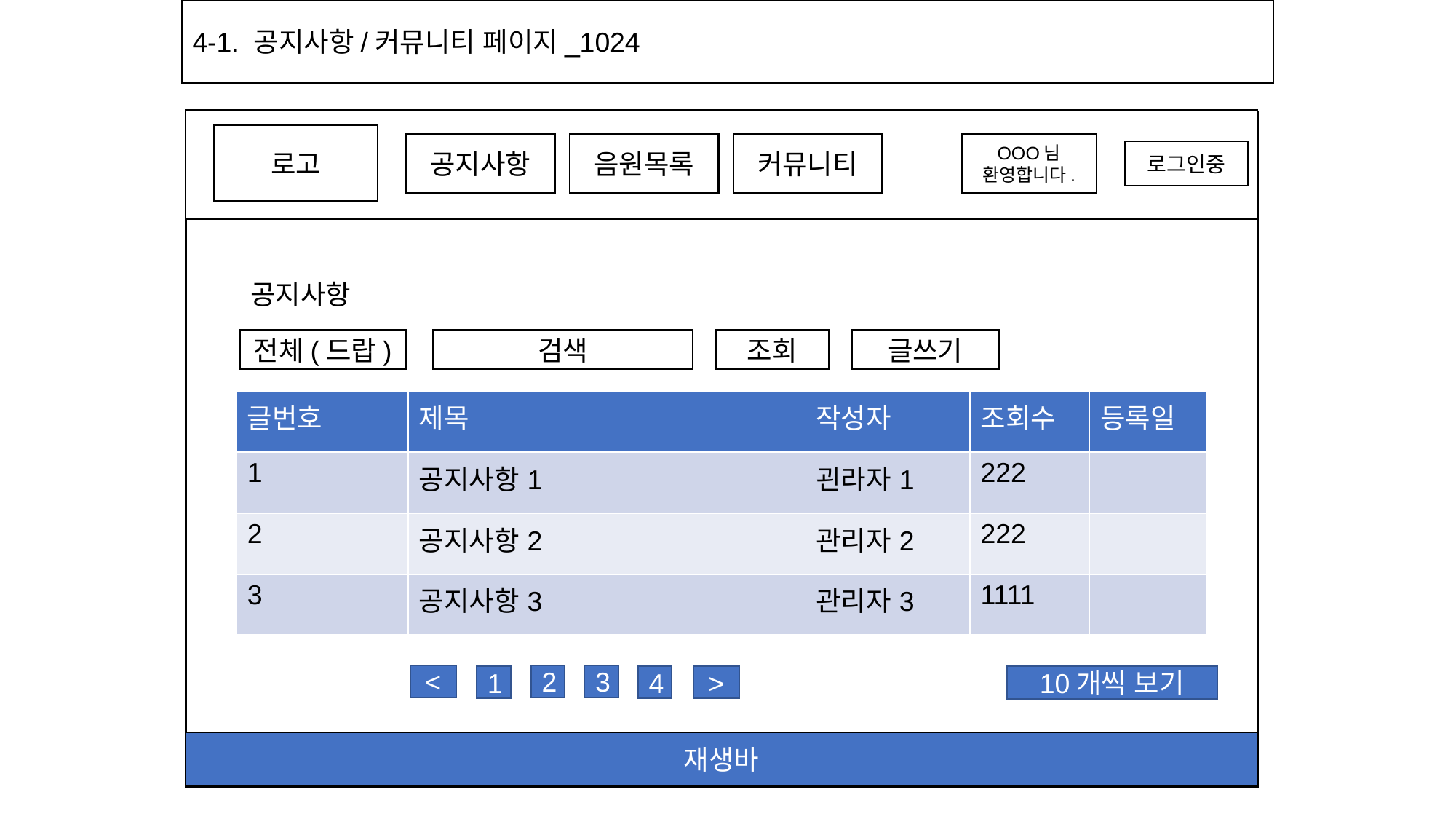

4-1. 공지사항/커뮤니티 페이지_1024

로고
공지사항
음원목록
커뮤니티
로그인중
재생바
OOO님 환영합니다.
공지사항
글쓰기
전체(드랍)
검색
조회
| 글번호 | 제목 | 작성자 | 조회수 | 등록일 |
| --- | --- | --- | --- | --- |
| 1 | 공지사항1 | 괸라자1 | 222 |  |
| 2 | 공지사항2 | 관리자2 | 222 |  |
| 3 | 공지사항3 | 관리자3 | 1111 |  |
<
2
3
1
4
>
10개씩 보기